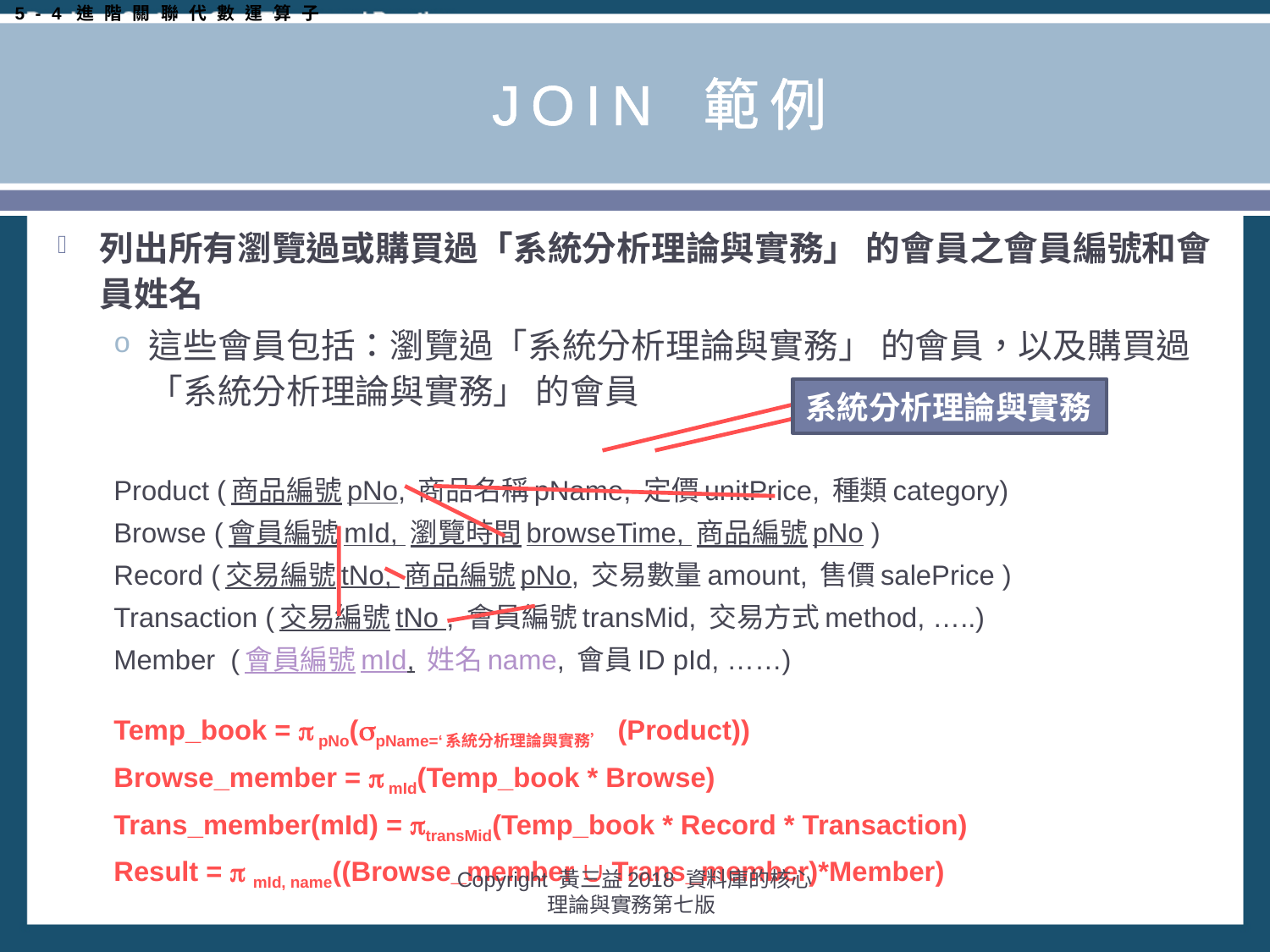

5-4進階關聯代數運算子
# JOIN 範例
列出所有瀏覽過或購買過「系統分析理論與實務」 的會員之會員編號和會員姓名
這些會員包括：瀏覽過「系統分析理論與實務」 的會員，以及購買過「系統分析理論與實務」 的會員

Product (商品編號pNo, 商品名稱pName, 定價unitPrice, 種類category)
Browse (會員編號mId, 瀏覽時間browseTime, 商品編號pNo )
Record (交易編號tNo, 商品編號pNo, 交易數量amount, 售價salePrice )
Transaction (交易編號tNo , 會員編號transMid, 交易方式method, …..)
Member  (會員編號mId, 姓名name, 會員ID pId, ……)

Temp_book = π pNo(σpName=‘系統分析理論與實務’ (Product))
Browse_member = π mId(Temp_book * Browse)
Trans_member(mId) = πtransMid(Temp_book * Record * Transaction)
Result = π mId, name((Browse_member ∪ Trans_member)*Member)

系統分析理論與實務

Copyright 黃三益2018 資料庫的核心理論與實務第七版